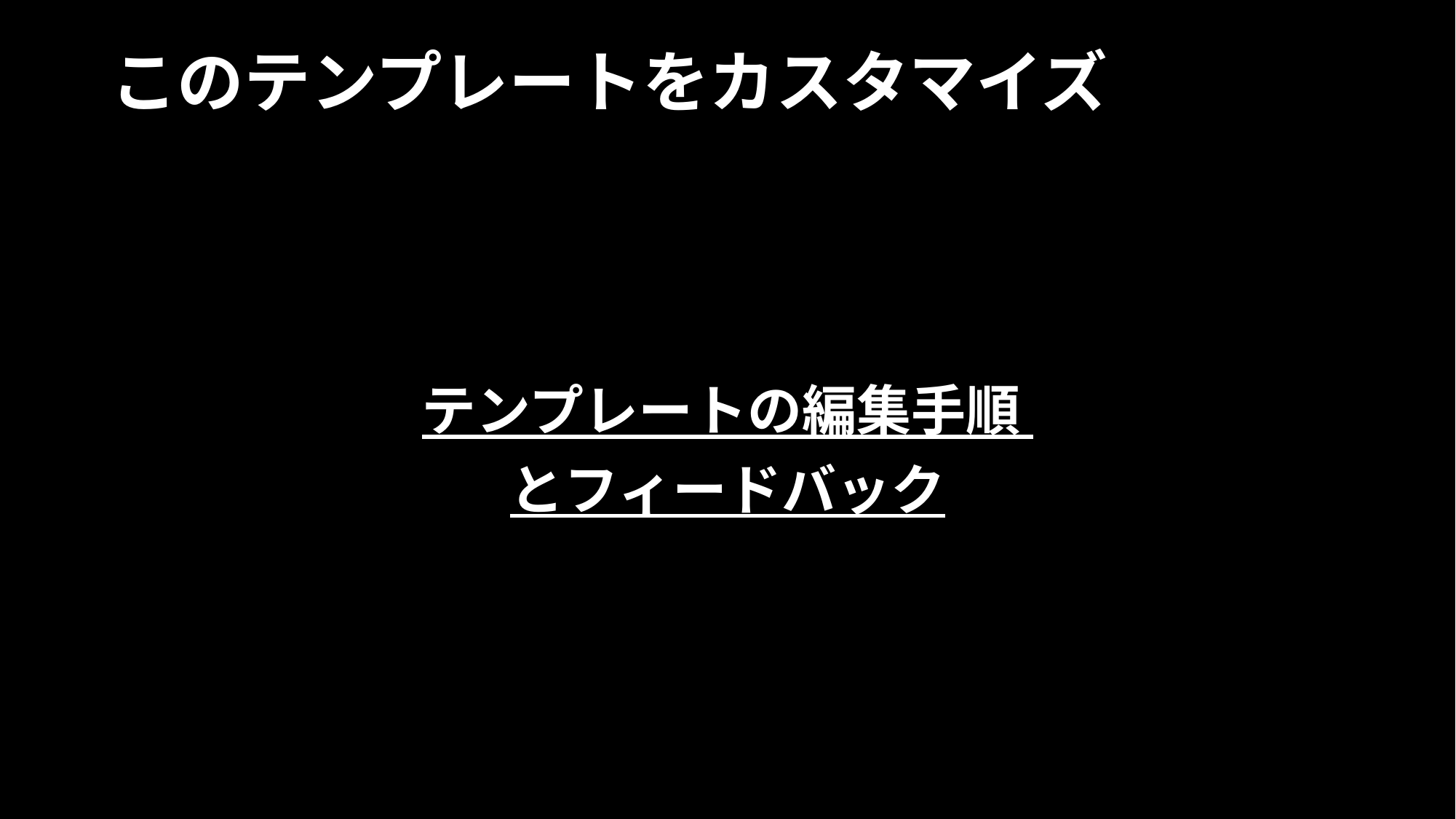

# このテンプレートをカスタマイズ
テンプレートの編集手順
とフィードバック